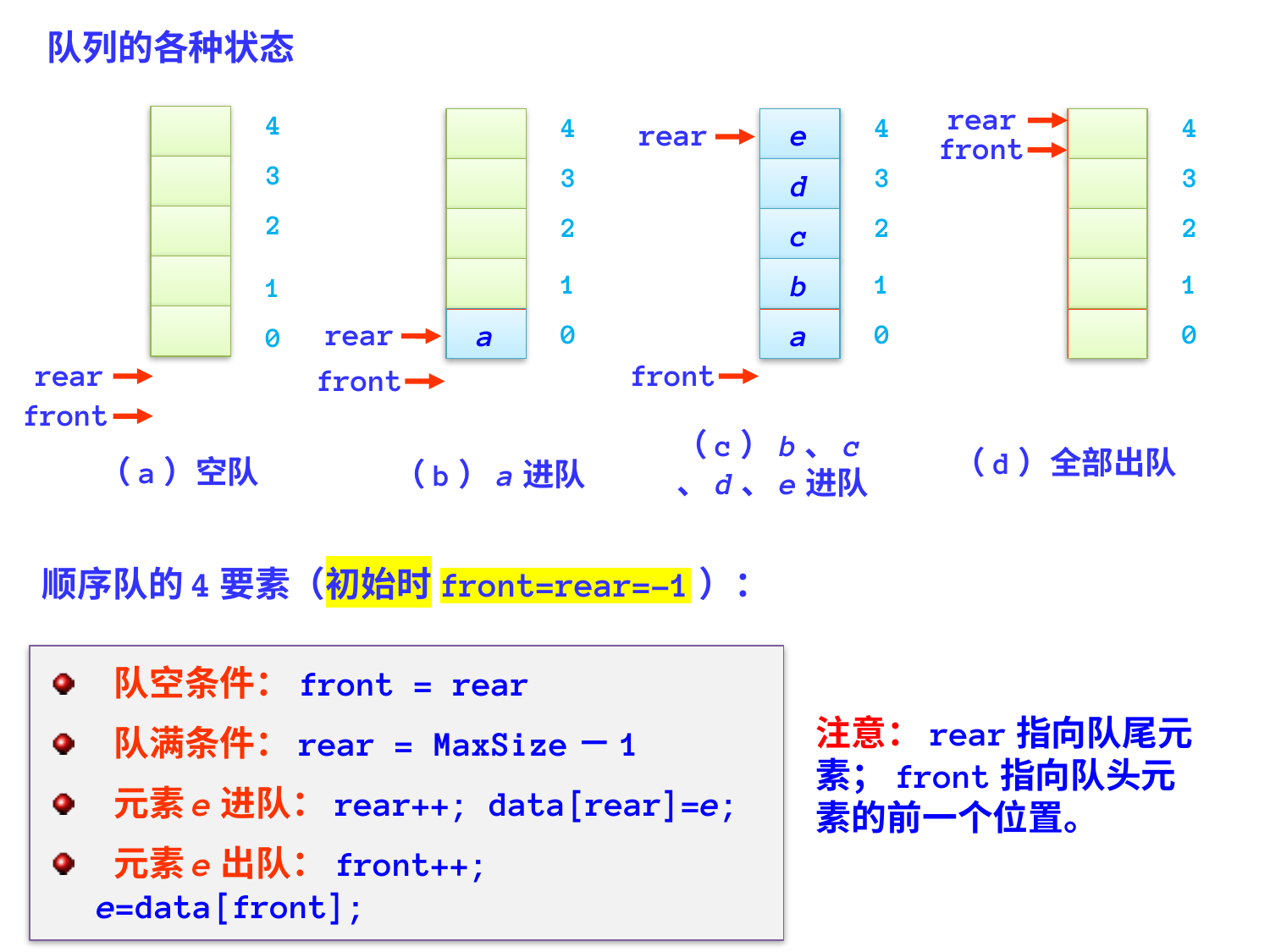

队列的各种状态
rear
4

front

3

2

1

0
4

3

2

1

0
rear

front

4

3

2

1
rear
a
0

front

4
rear
e

3
d
2
c
b
1
a
0
front

（c）b、c、d、e进队
（d）全部出队
（a）空队
（b）a进队
顺序队的4要素（初始时front=rear=-1）：
 队空条件：front = rear
 队满条件：rear = MaxSize－1
 元素e进队：rear++; data[rear]=e;
 元素e出队：front++; e=data[front];
注意：rear指向队尾元素；front指向队头元素的前一个位置。